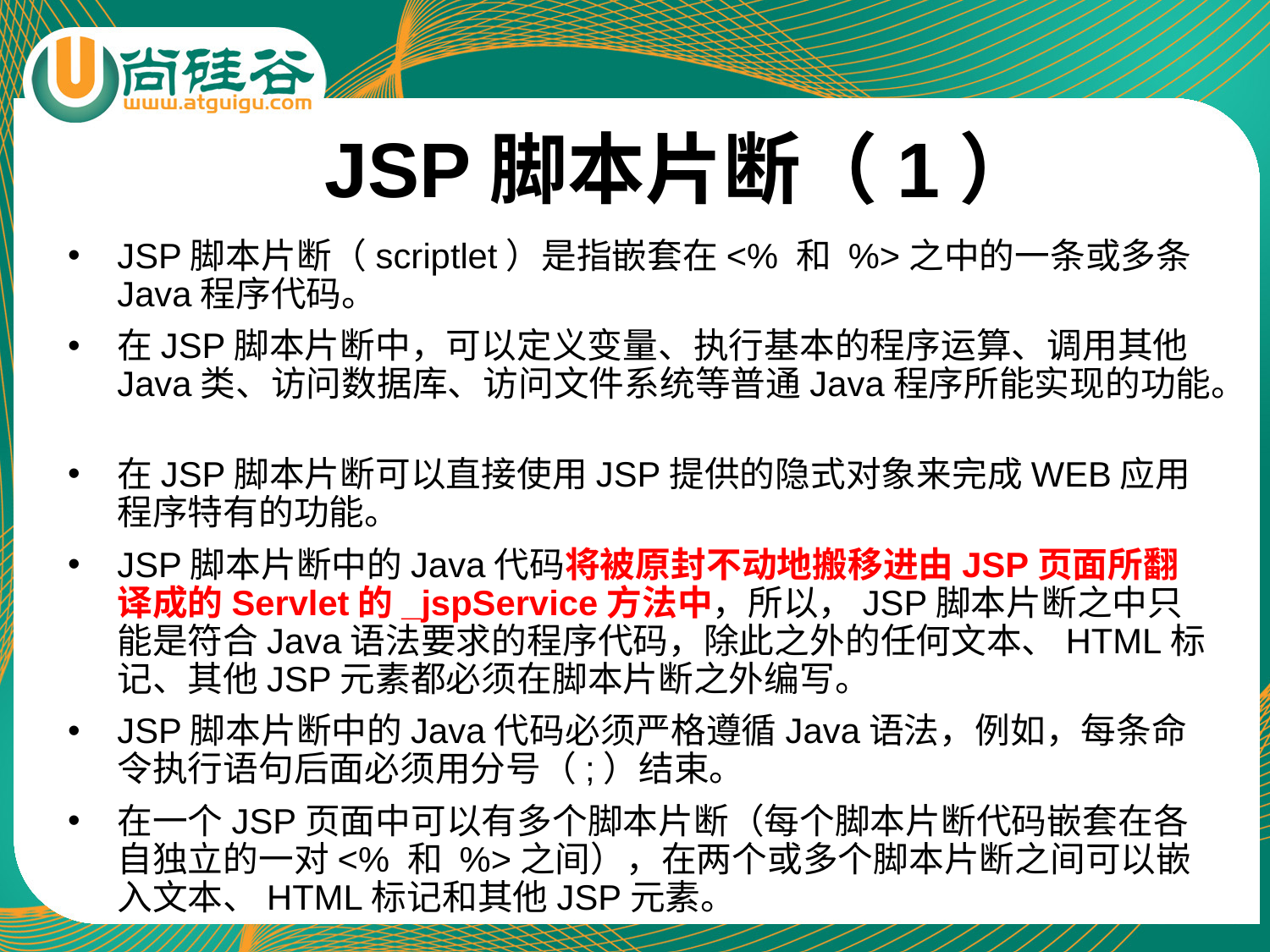

# JSP脚本片断（1）
JSP脚本片断（scriptlet）是指嵌套在<% 和 %>之中的一条或多条Java程序代码。
在JSP脚本片断中，可以定义变量、执行基本的程序运算、调用其他Java类、访问数据库、访问文件系统等普通Java程序所能实现的功能。
在JSP脚本片断可以直接使用JSP提供的隐式对象来完成WEB应用程序特有的功能。
JSP脚本片断中的Java代码将被原封不动地搬移进由JSP页面所翻译成的Servlet的_jspService方法中，所以，JSP脚本片断之中只能是符合Java语法要求的程序代码，除此之外的任何文本、HTML标记、其他JSP元素都必须在脚本片断之外编写。
JSP脚本片断中的Java代码必须严格遵循Java语法，例如，每条命令执行语句后面必须用分号（;）结束。
在一个JSP页面中可以有多个脚本片断（每个脚本片断代码嵌套在各自独立的一对<% 和 %>之间），在两个或多个脚本片断之间可以嵌入文本、HTML标记和其他JSP元素。